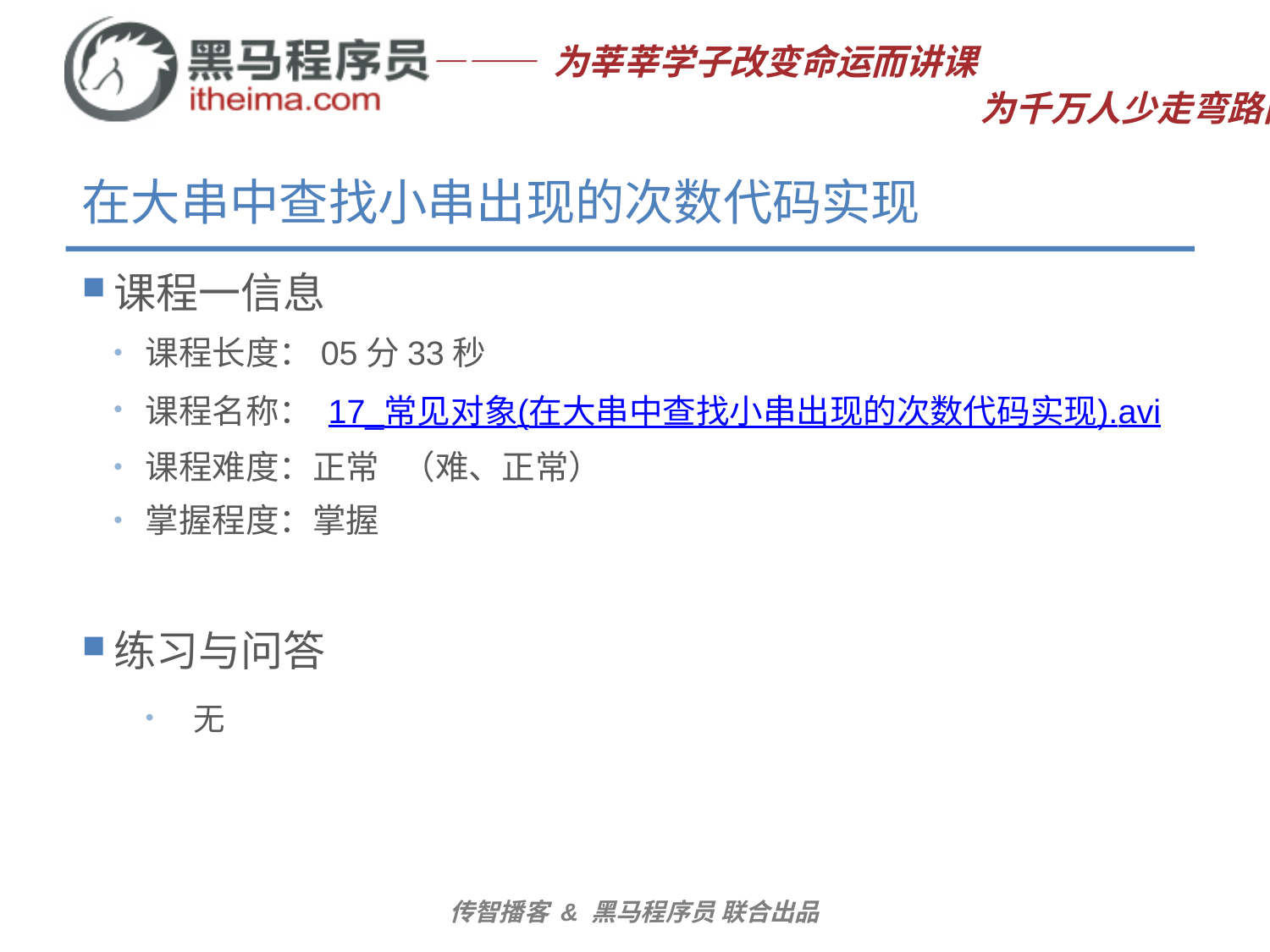

# 在大串中查找小串出现的次数代码实现
课程一信息
课程长度：05分33秒
课程名称： 17_常见对象(在大串中查找小串出现的次数代码实现).avi
课程难度：正常   （难、正常）
掌握程度：掌握

练习与问答
无